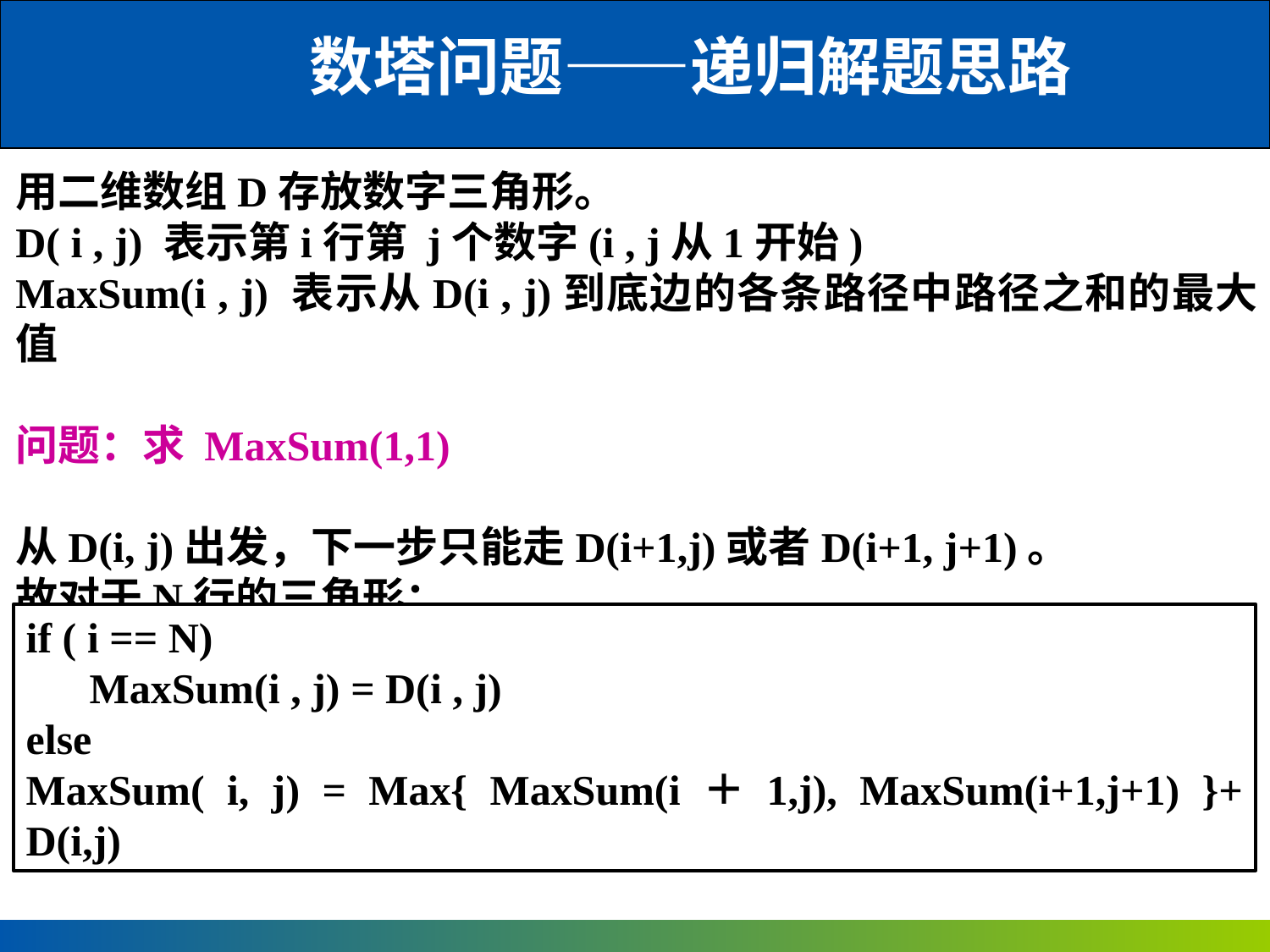

数塔问题——递归解题思路
用二维数组D存放数字三角形。
D( i , j) 表示第i行第 j个数字(i , j从1开始)
MaxSum(i , j) 表示从D(i , j)到底边的各条路径中路径之和的最大值

问题：求 MaxSum(1,1)

从D(i, j)出发，下一步只能走D(i+1,j)或者D(i+1, j+1)。
故对于N行的三角形：

if ( i == N)
      MaxSum(i , j) = D(i , j)
else
MaxSum( i, j) = Max{ MaxSum(i＋1,j), MaxSum(i+1,j+1) }+ D(i,j)